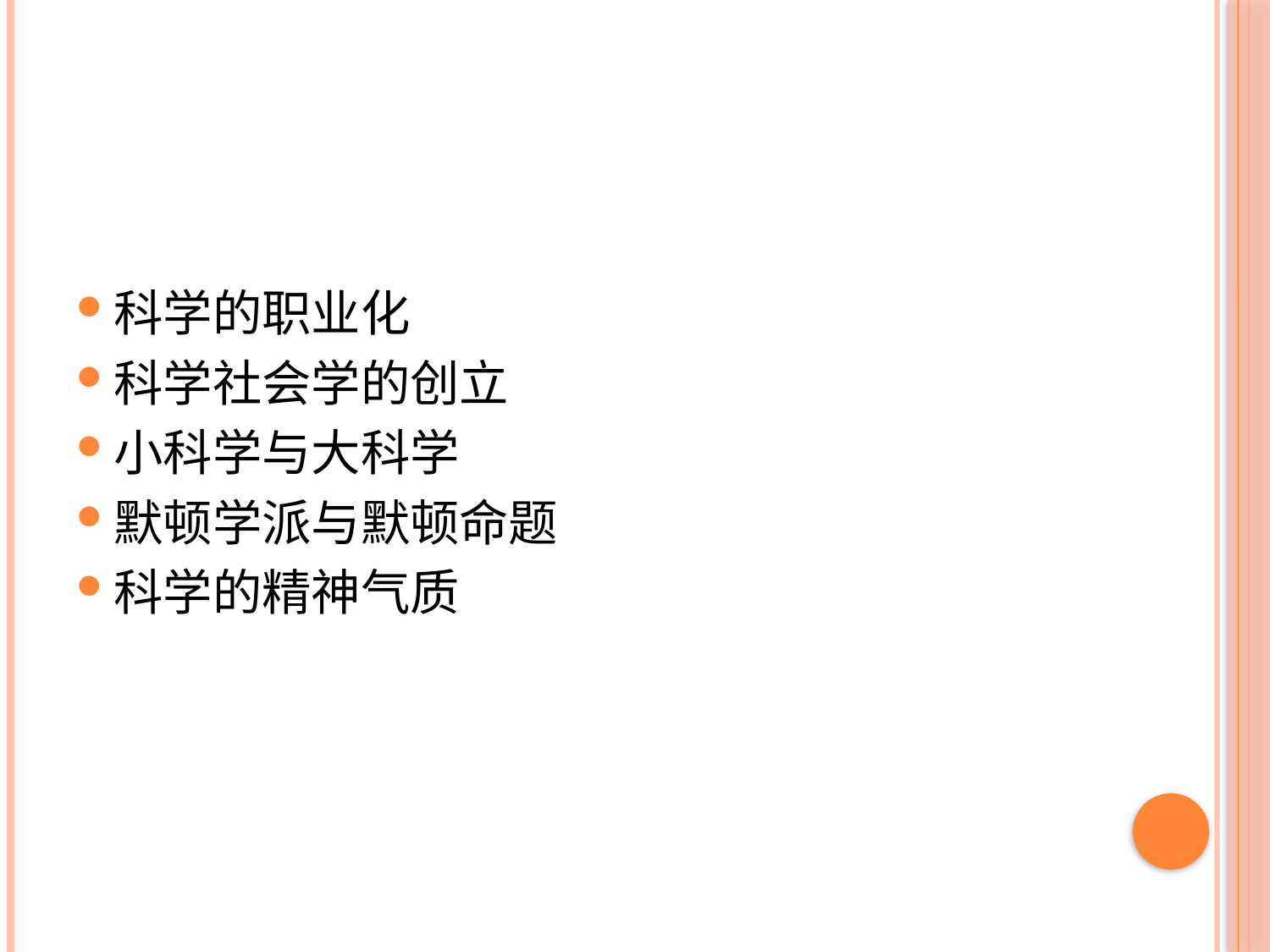

科学的职业化
科学社会学的创立
小科学与大科学
默顿学派与默顿命题
科学的精神气质